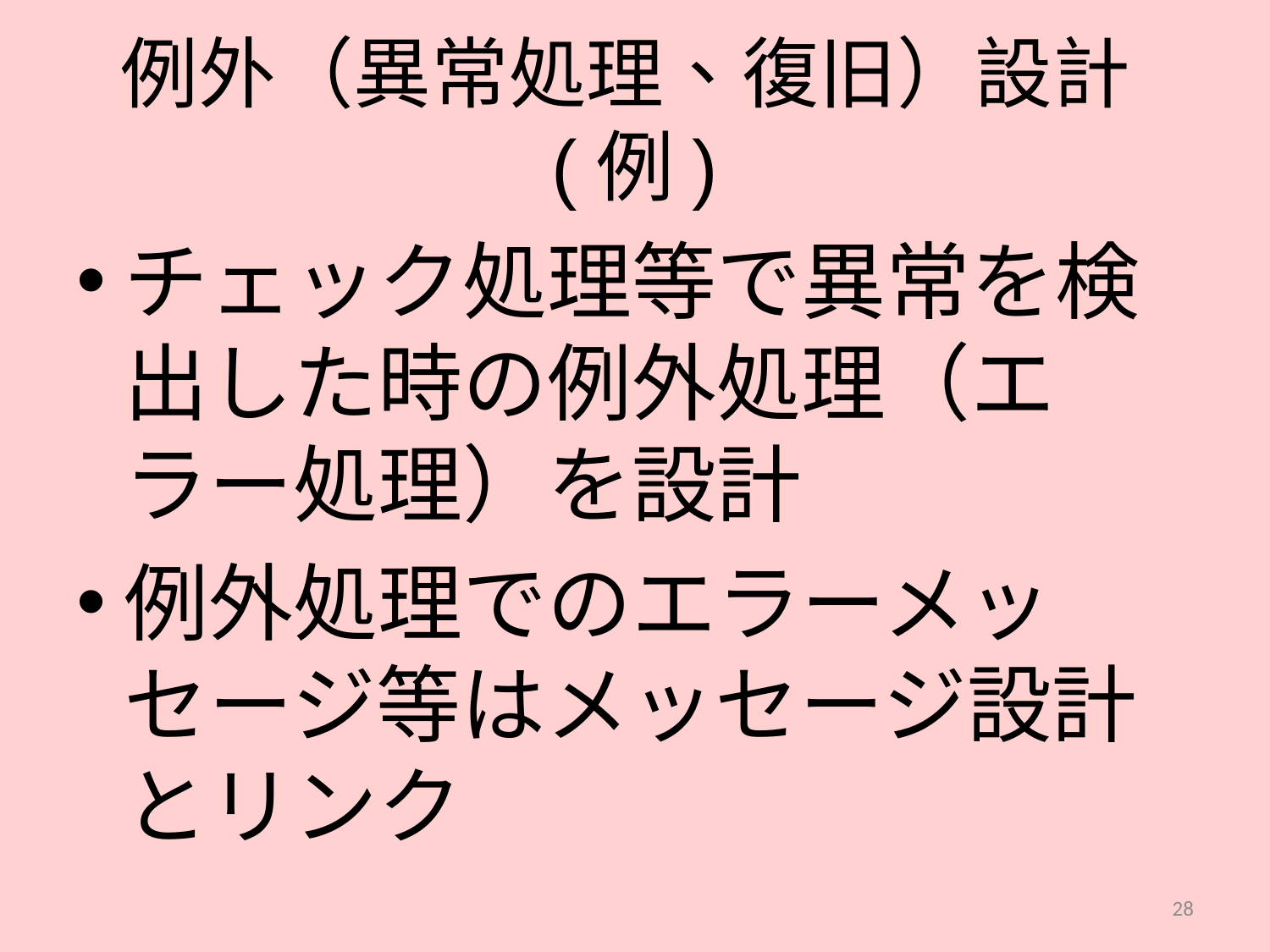

# 例外（異常処理、復旧）設計(例)
チェック処理等で異常を検出した時の例外処理（エラー処理）を設計
例外処理でのエラーメッセージ等はメッセージ設計とリンク
28